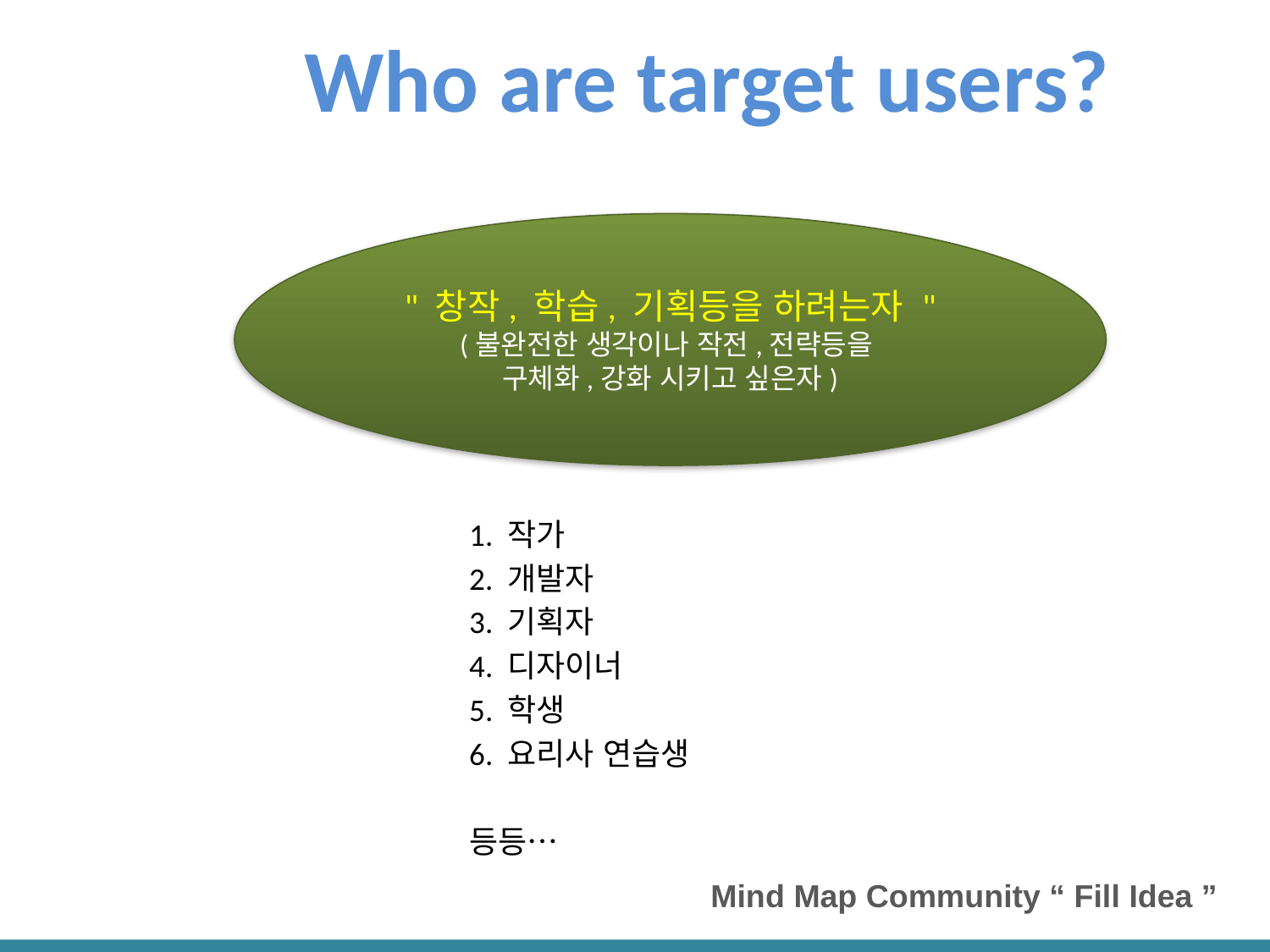

Who are target users?
" 창작, 학습, 기획등을 하려는자 "
(불완전한 생각이나 작전,전략등을
구체화,강화 시키고 싶은자)
1. 작가
2. 개발자
3. 기획자
4. 디자이너
5. 학생
6. 요리사 연습생

등등…
Mind Map Community “ Fill Idea ”